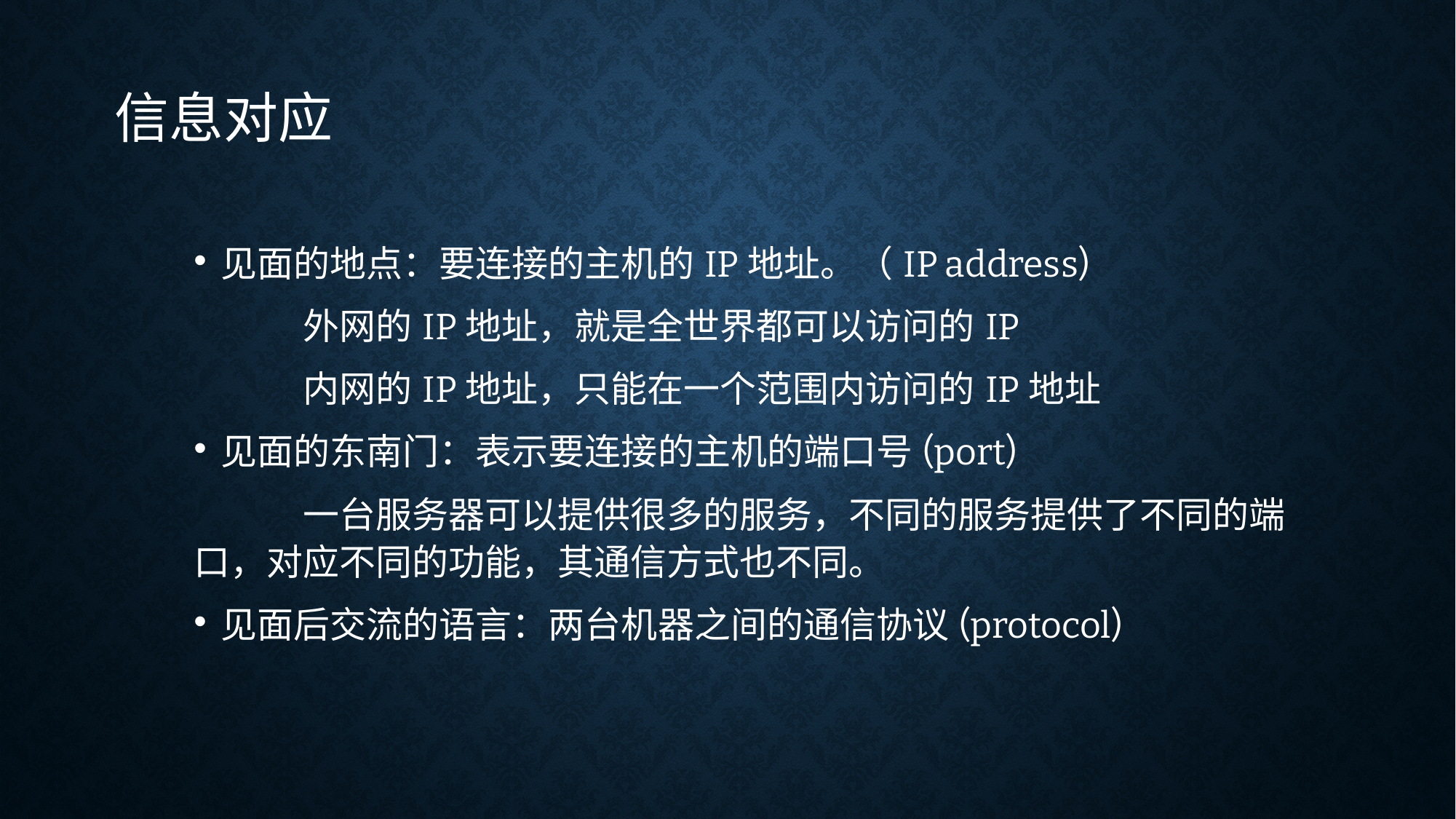

信息对应
见面的地点：要连接的主机的IP地址。（IP address)
　　　外网的IP地址，就是全世界都可以访问的IP
　　　内网的IP地址，只能在一个范围内访问的IP地址
见面的东南门：表示要连接的主机的端口号(port)
　　　一台服务器可以提供很多的服务，不同的服务提供了不同的端口，对应不同的功能，其通信方式也不同。
见面后交流的语言：两台机器之间的通信协议(protocol)

4